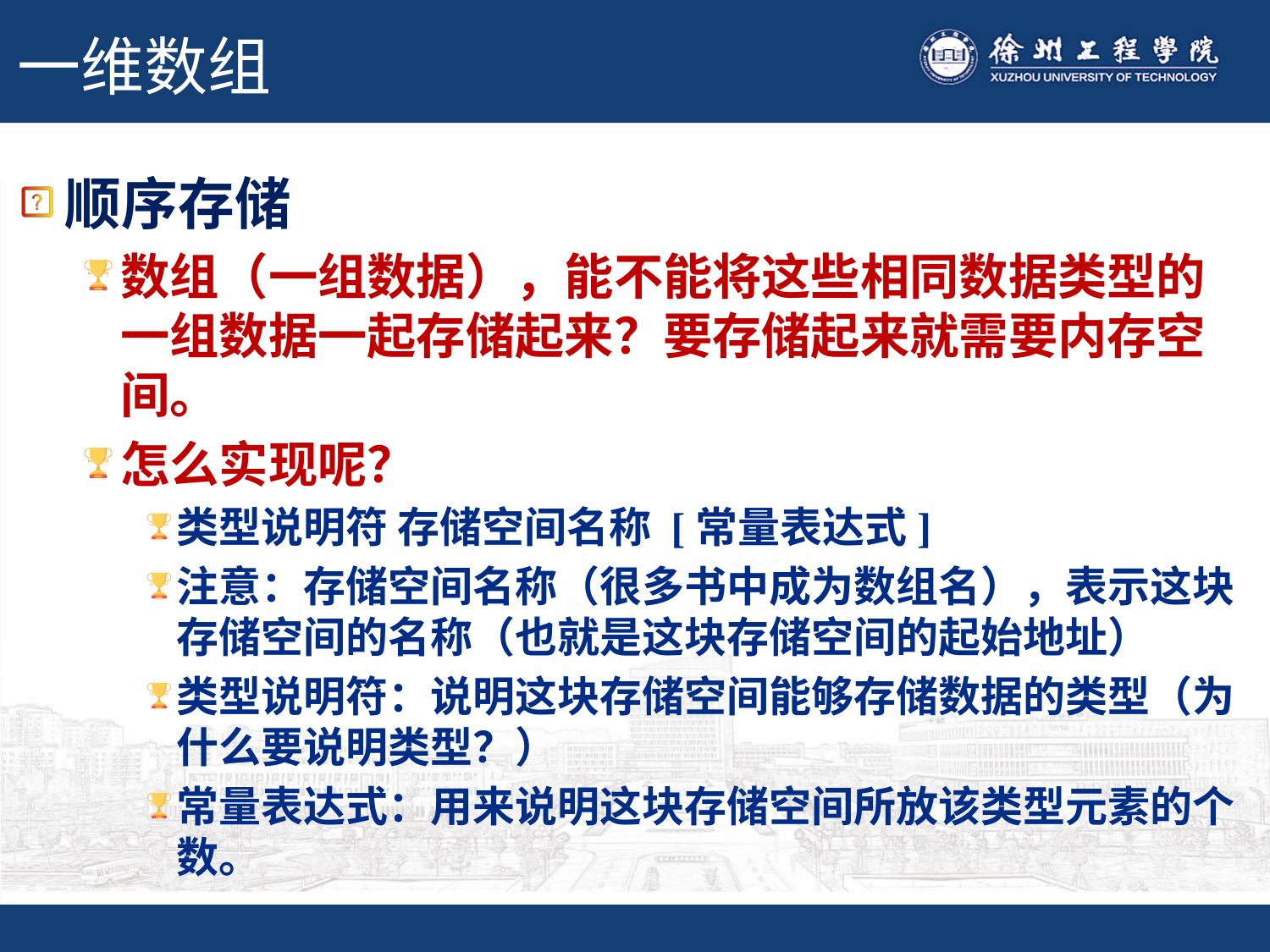

# 一维数组
顺序存储
数组（一组数据），能不能将这些相同数据类型的一组数据一起存储起来？要存储起来就需要内存空间。
怎么实现呢？
类型说明符 存储空间名称 [常量表达式]
注意：存储空间名称（很多书中成为数组名），表示这块存储空间的名称（也就是这块存储空间的起始地址）
类型说明符：说明这块存储空间能够存储数据的类型（为什么要说明类型？）
常量表达式：用来说明这块存储空间所放该类型元素的个数。